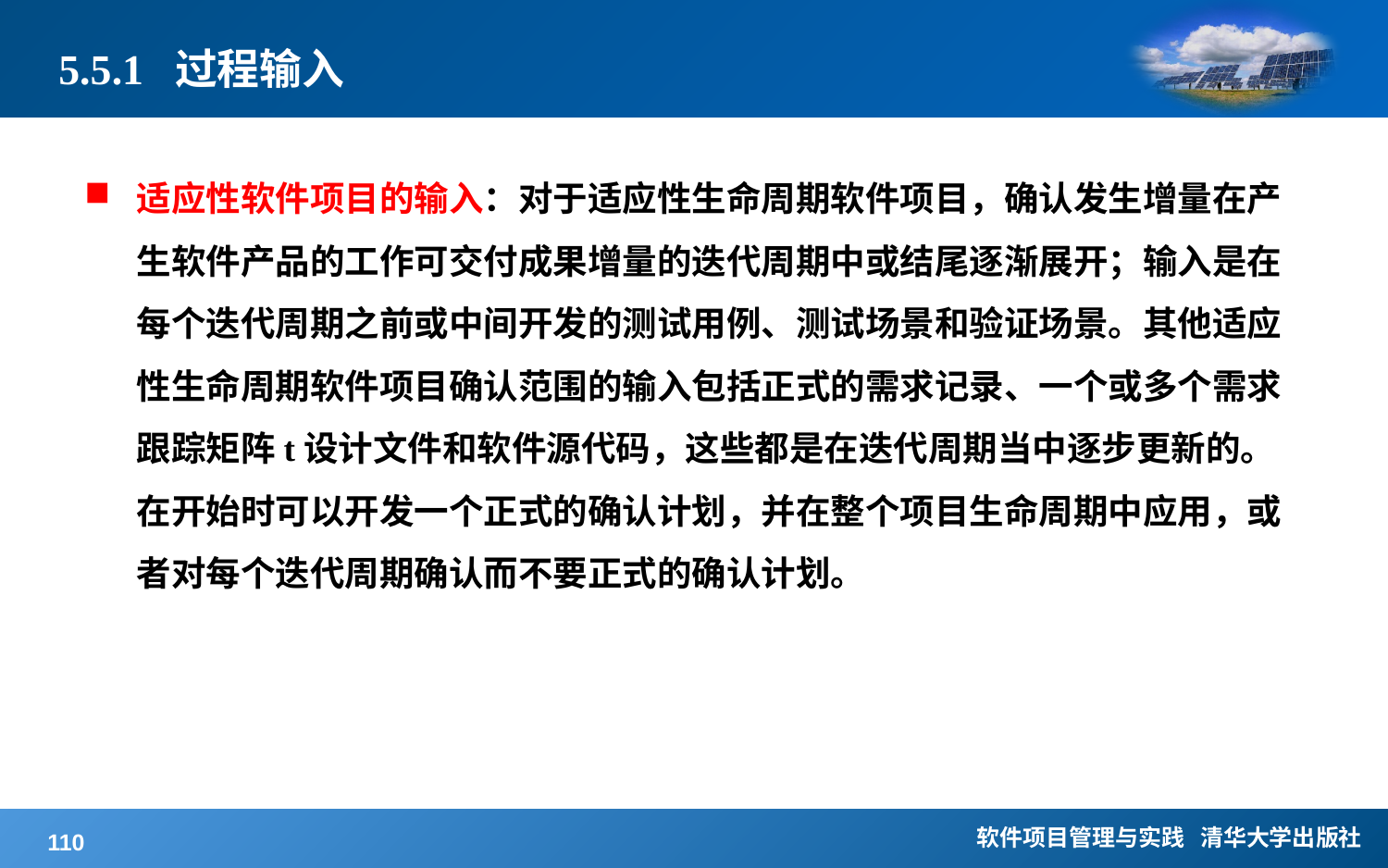

# 5.5.1  过程输入
适应性软件项目的输入：对于适应性生命周期软件项目，确认发生增量在产生软件产品的工作可交付成果增量的迭代周期中或结尾逐渐展开；输入是在每个迭代周期之前或中间开发的测试用例、测试场景和验证场景。其他适应性生命周期软件项目确认范围的输入包括正式的需求记录、一个或多个需求跟踪矩阵t设计文件和软件源代码，这些都是在迭代周期当中逐步更新的。在开始时可以开发一个正式的确认计划，并在整个项目生命周期中应用，或者对每个迭代周期确认而不要正式的确认计划。